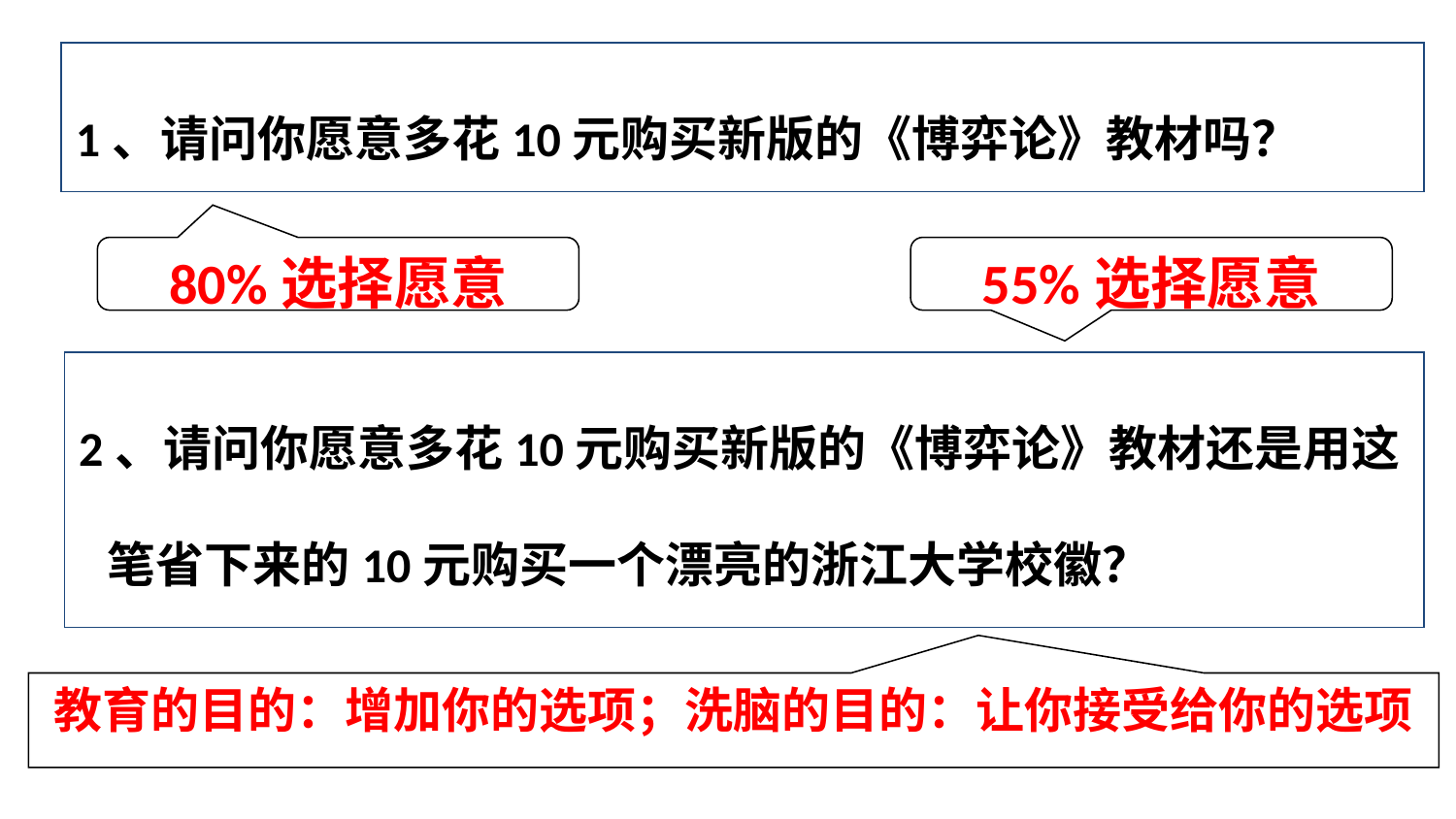

1、请问你愿意多花10元购买新版的《博弈论》教材吗？
80%选择愿意
55%选择愿意
2、请问你愿意多花10元购买新版的《博弈论》教材还是用这笔省下来的10元购买一个漂亮的浙江大学校徽？
教育的目的：增加你的选项；洗脑的目的：让你接受给你的选项